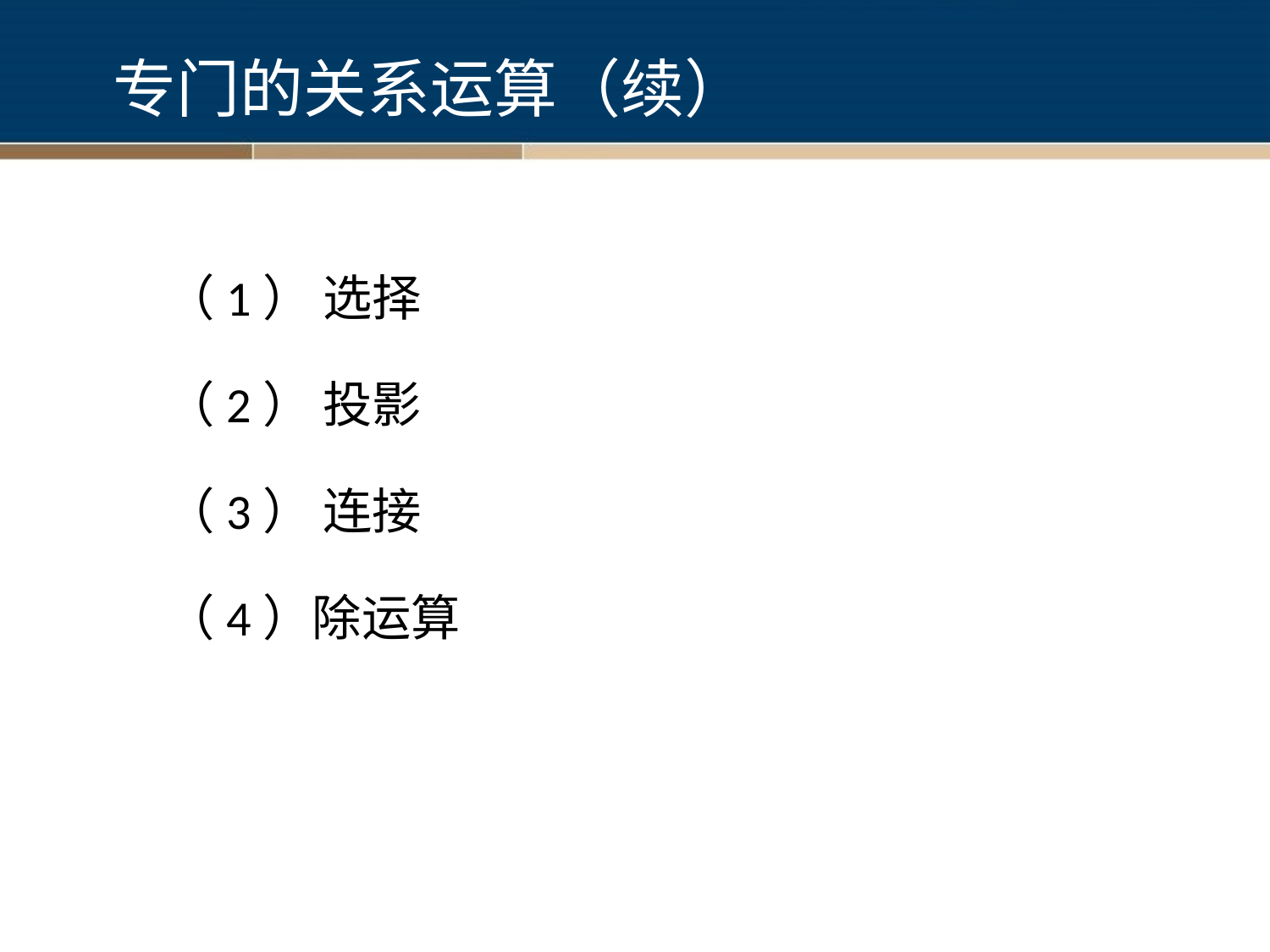

# 专门的关系运算（续）
（1） 选择
（2） 投影
（3） 连接
（4）除运算